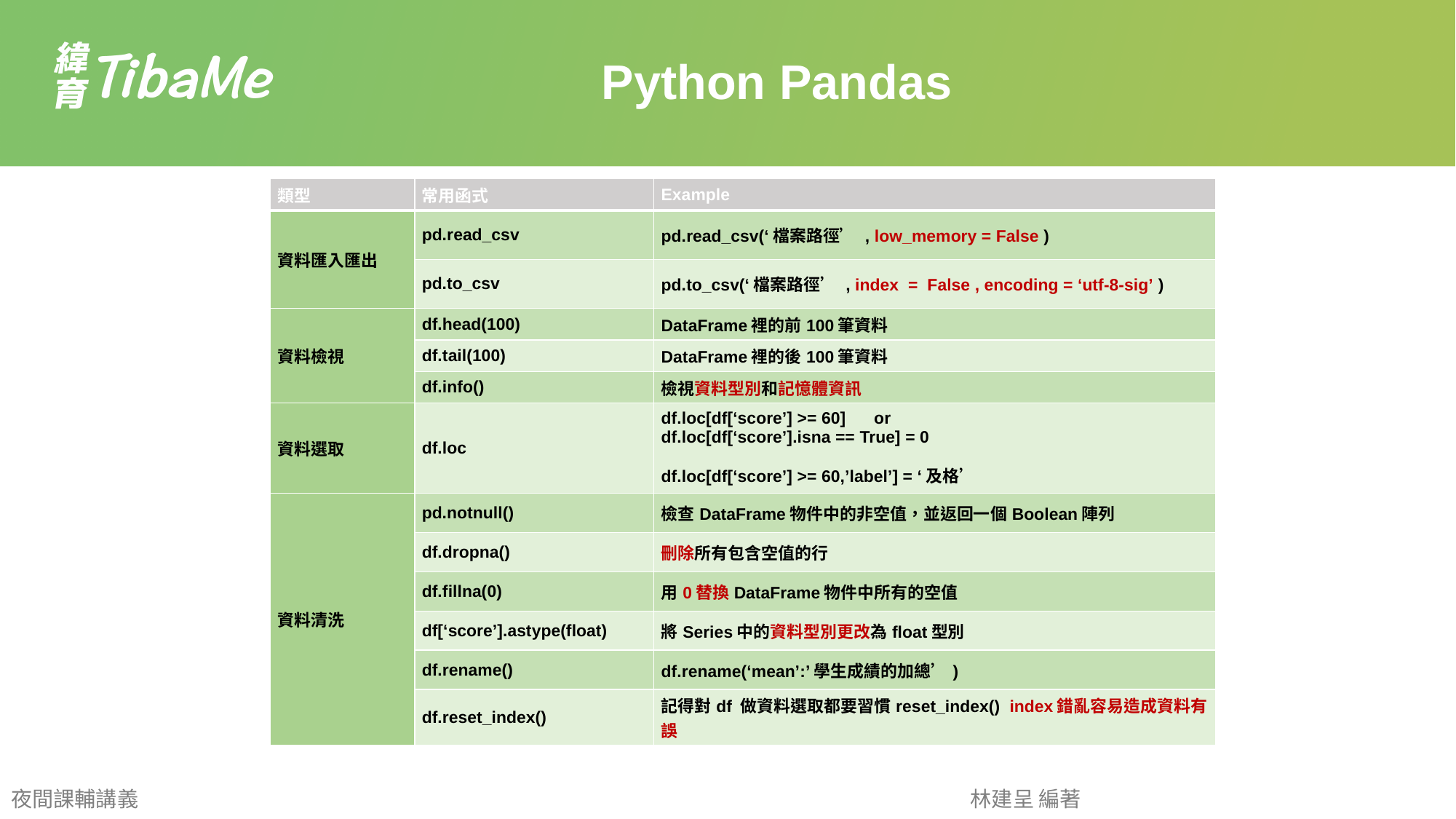

Python Pandas
| 類型 | 常用函式 | Example |
| --- | --- | --- |
| 資料匯入匯出 | pd.read\_csv | pd.read\_csv(‘檔案路徑’ , low\_memory = False ) |
|  | pd.to\_csv | pd.to\_csv(‘檔案路徑’ , index  =  False , encoding = ‘utf-8-sig’ ) |
| 資料檢視 | df.head(100) | DataFrame裡的前100筆資料 |
|  | df.tail(100) | DataFrame裡的後100筆資料 |
|  | df.info() | 檢視資料型別和記憶體資訊 |
| 資料選取 | df.loc | df.loc[df[‘score’] >= 60]      or  df.loc[df[‘score’].isna == True] = 0  df.loc[df[‘score’] >= 60,’label’] = ‘及格’ |
| 資料清洗 | pd.notnull() | 檢查DataFrame物件中的非空值，並返回一個Boolean陣列 |
|  | df.dropna() | 刪除所有包含空值的行 |
|  | df.fillna(0) | 用0替換DataFrame物件中所有的空值 |
|  | df[‘score’].astype(float) | 將Series中的資料型別更改為float型別 |
|  | df.rename() | df.rename(‘mean’:’學生成績的加總’) |
|  | df.reset\_index() | 記得對df 做資料選取都要習慣reset\_index()  index錯亂容易造成資料有誤 |
夜間課輔講義

林建呈 編著